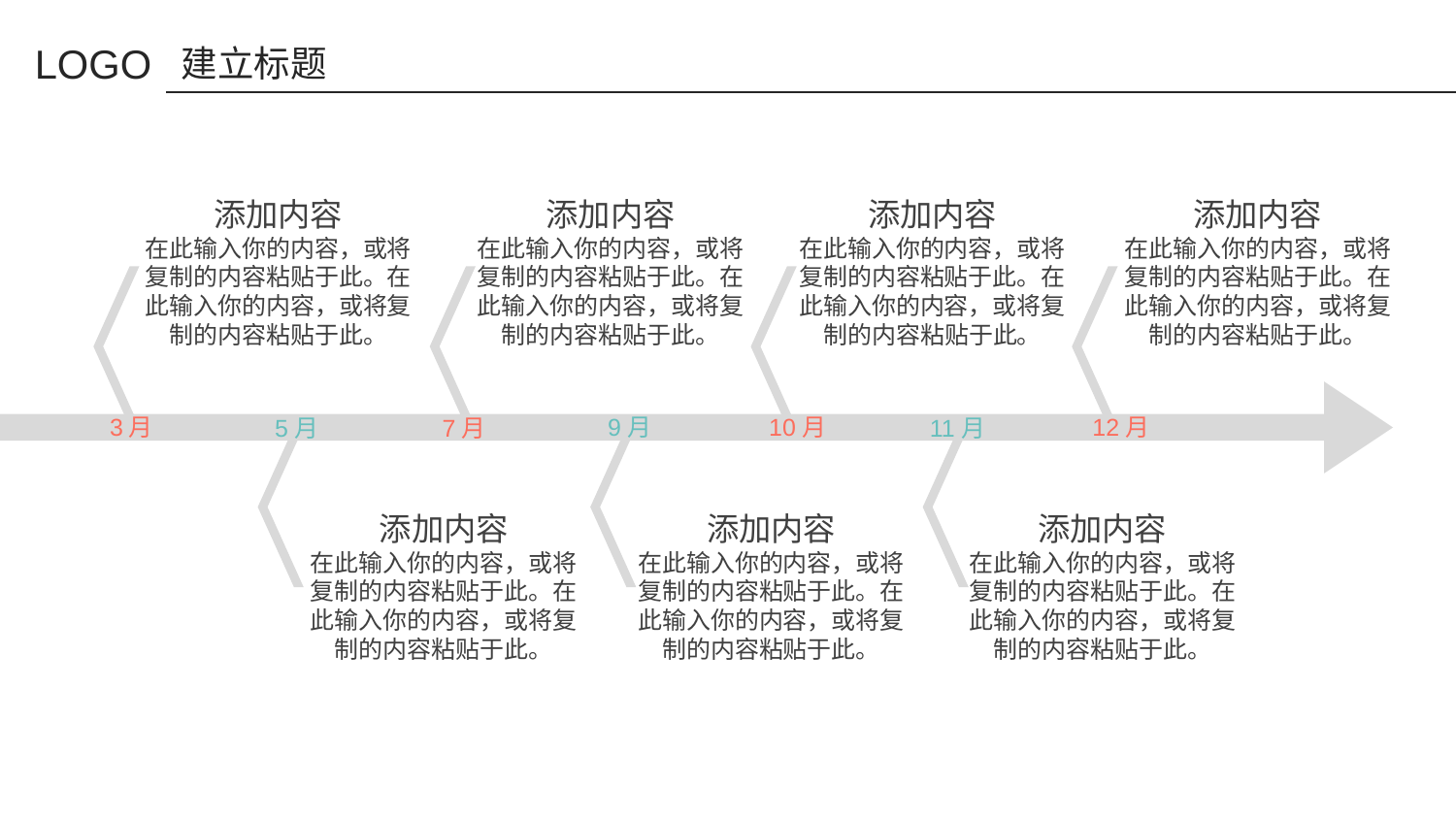

LOGO
建立标题
添加内容
在此输入你的内容，或将复制的内容粘贴于此。在此输入你的内容，或将复制的内容粘贴于此。
添加内容
在此输入你的内容，或将复制的内容粘贴于此。在此输入你的内容，或将复制的内容粘贴于此。
添加内容
在此输入你的内容，或将复制的内容粘贴于此。在此输入你的内容，或将复制的内容粘贴于此。
添加内容
在此输入你的内容，或将复制的内容粘贴于此。在此输入你的内容，或将复制的内容粘贴于此。

10月
9月
12月
3月
11月
7月
5月

添加内容
在此输入你的内容，或将复制的内容粘贴于此。在此输入你的内容，或将复制的内容粘贴于此。
添加内容
在此输入你的内容，或将复制的内容粘贴于此。在此输入你的内容，或将复制的内容粘贴于此。
添加内容
在此输入你的内容，或将复制的内容粘贴于此。在此输入你的内容，或将复制的内容粘贴于此。